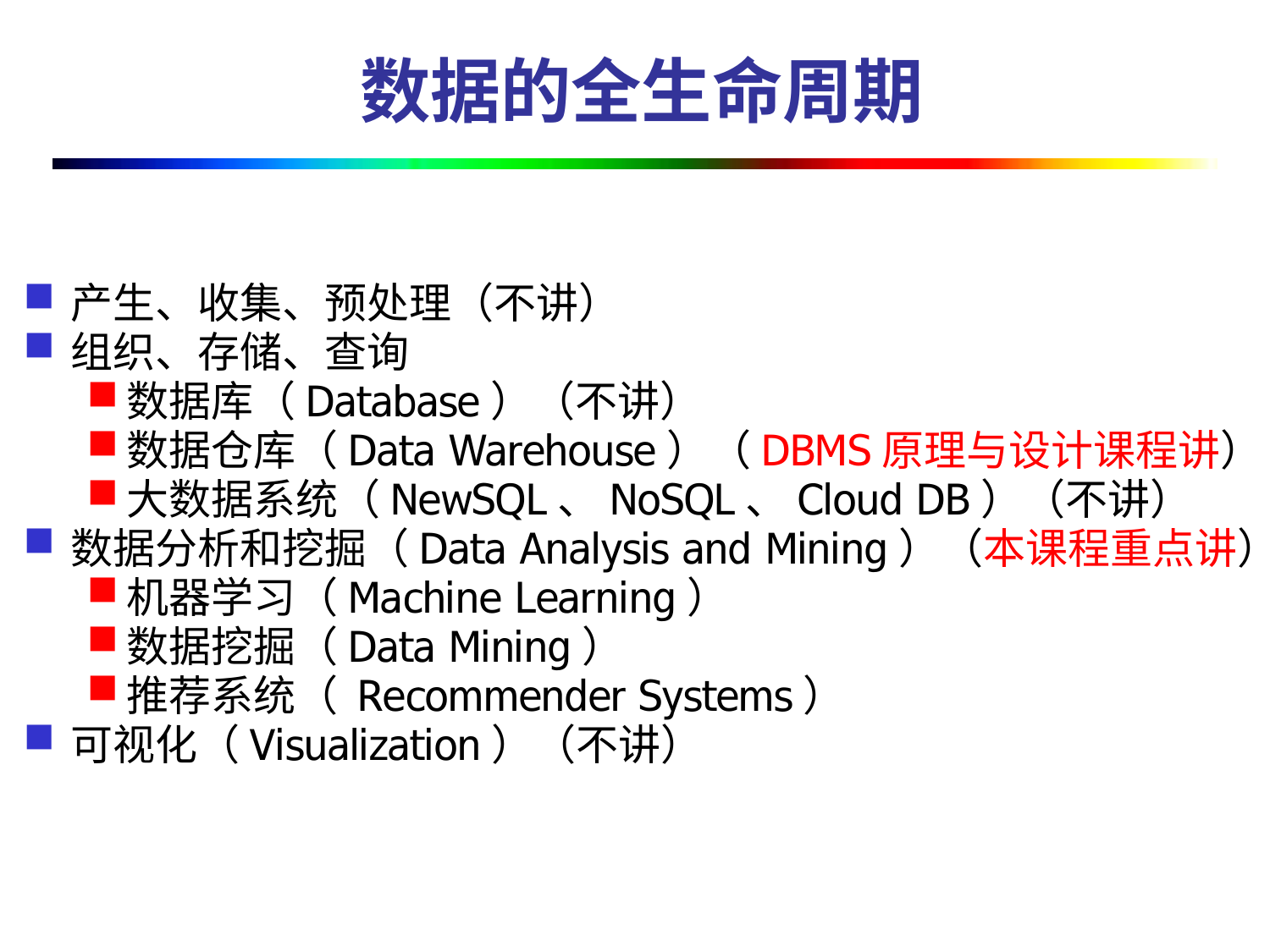

# 数据的全生命周期
产生、收集、预处理（不讲）
组织、存储、查询
数据库（Database）（不讲）
数据仓库（Data Warehouse）（DBMS原理与设计课程讲）
大数据系统（NewSQL、NoSQL、Cloud DB）（不讲）
数据分析和挖掘（Data Analysis and Mining）（本课程重点讲）
机器学习（Machine Learning）
数据挖掘（Data Mining）
推荐系统（ Recommender Systems）
可视化（Visualization）（不讲）